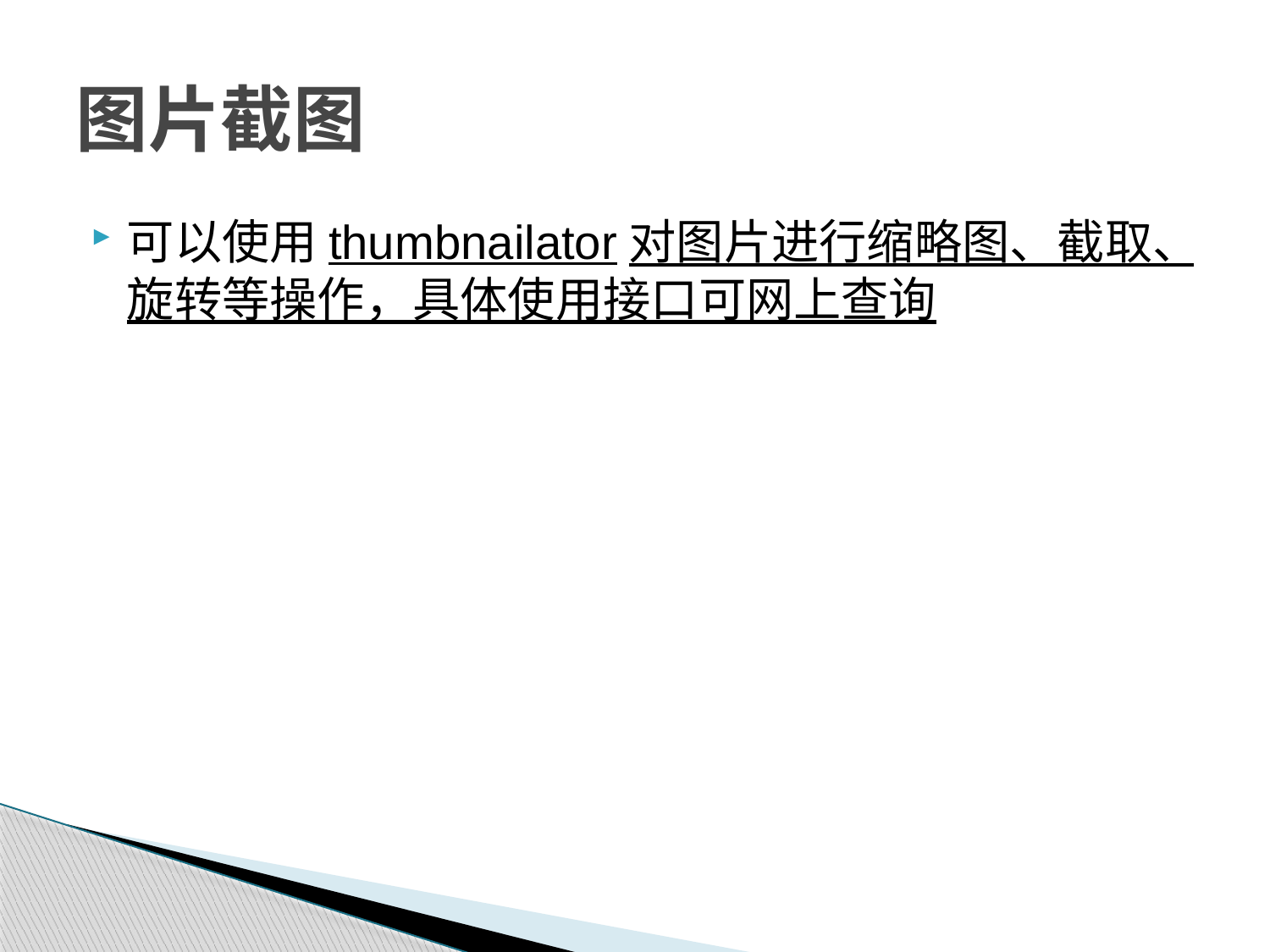

# 图片截图
可以使用thumbnailator对图片进行缩略图、截取、旋转等操作，具体使用接口可网上查询